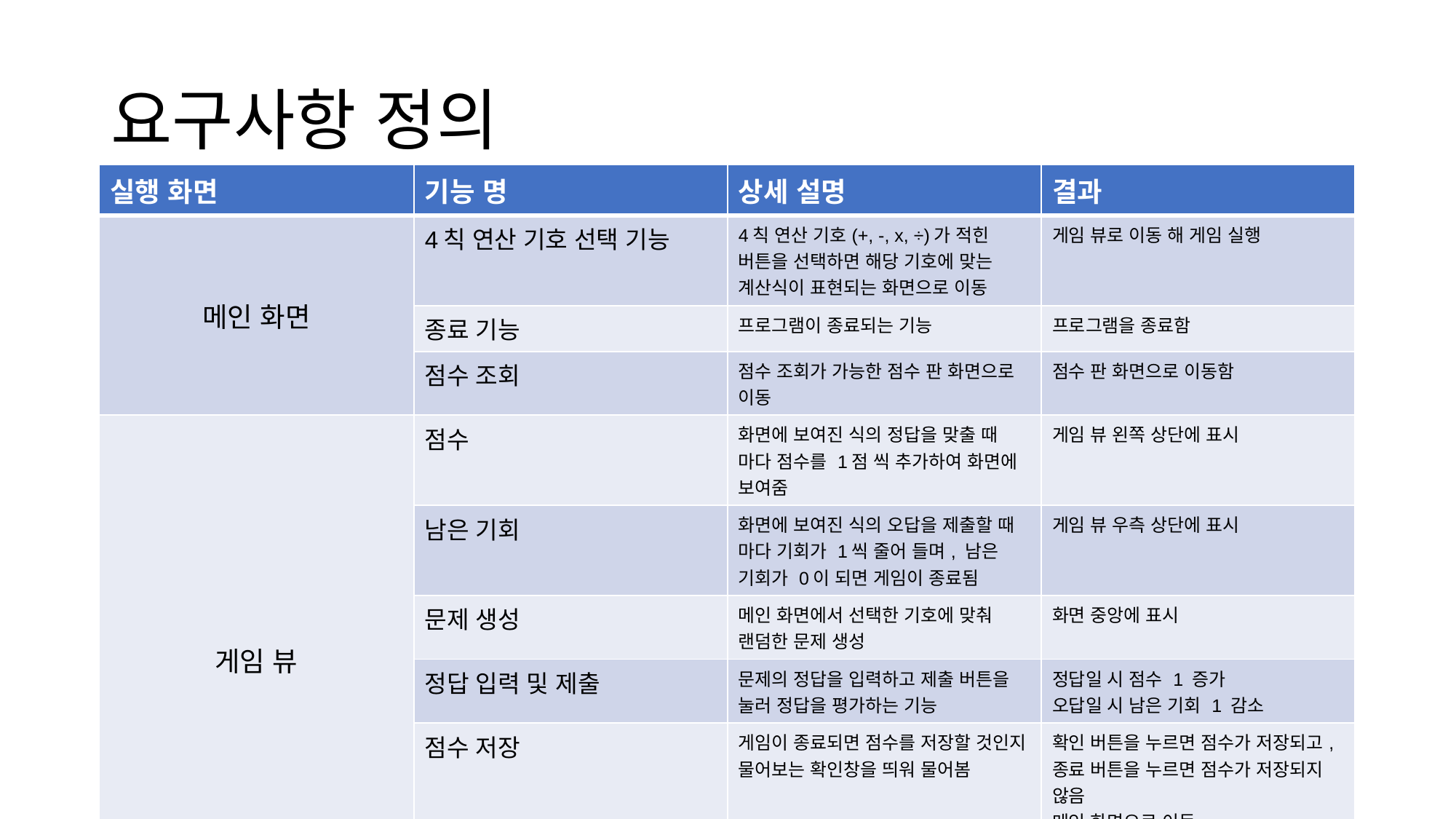

# 요구사항 정의
| 실행 화면 | 기능 명 | 상세 설명 | 결과 |
| --- | --- | --- | --- |
| 메인 화면 | 4칙 연산 기호 선택 기능 | 4칙 연산 기호(+, -, x, ÷)가 적힌 버튼을 선택하면 해당 기호에 맞는 계산식이 표현되는 화면으로 이동 | 게임 뷰로 이동 해 게임 실행 |
|  | 종료 기능 | 프로그램이 종료되는 기능 | 프로그램을 종료함 |
|  | 점수 조회 | 점수 조회가 가능한 점수 판 화면으로 이동 | 점수 판 화면으로 이동함 |
| 게임 뷰 | 점수 | 화면에 보여진 식의 정답을 맞출 때 마다 점수를 1점 씩 추가하여 화면에 보여줌 | 게임 뷰 왼쪽 상단에 표시 |
|  | 남은 기회 | 화면에 보여진 식의 오답을 제출할 때 마다 기회가 1씩 줄어 들며, 남은 기회가 0이 되면 게임이 종료됨 | 게임 뷰 우측 상단에 표시 |
|  | 문제 생성 | 메인 화면에서 선택한 기호에 맞춰 랜덤한 문제 생성 | 화면 중앙에 표시 |
|  | 정답 입력 및 제출 | 문제의 정답을 입력하고 제출 버튼을 눌러 정답을 평가하는 기능 | 정답일 시 점수 1 증가 오답일 시 남은 기회 1 감소 |
|  | 점수 저장 | 게임이 종료되면 점수를 저장할 것인지 물어보는 확인창을 띄워 물어봄 | 확인 버튼을 누르면 점수가 저장되고, 종료 버튼을 누르면 점수가 저장되지 않음 메인 화면으로 이동 |
|  | 종료 버튼 | 게임을 중단하고 메인 화면으로 이동하는 기능 |  |